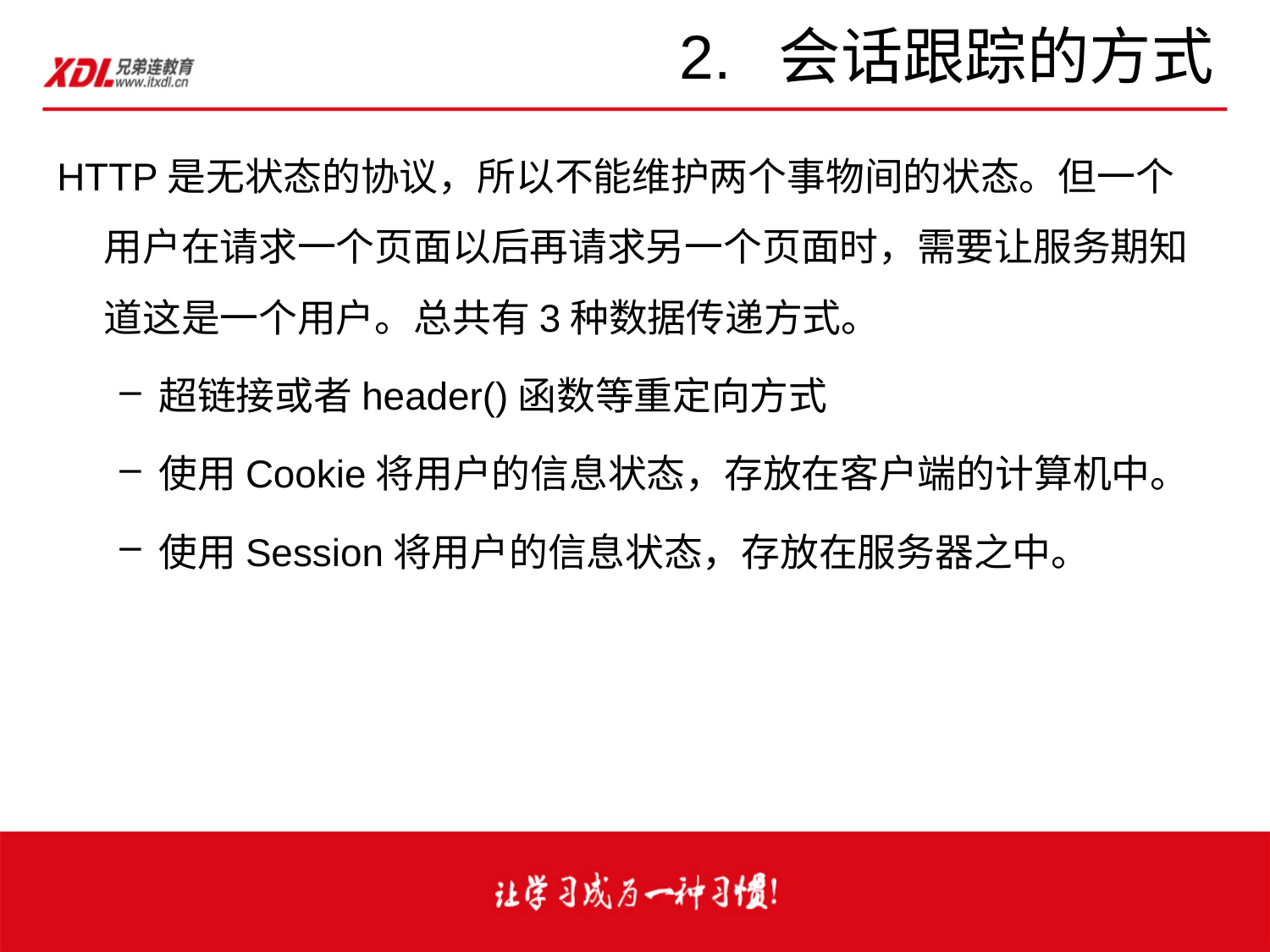

# 2.  会话跟踪的方式
HTTP是无状态的协议，所以不能维护两个事物间的状态。但一个用户在请求一个页面以后再请求另一个页面时，需要让服务期知道这是一个用户。总共有3种数据传递方式。
超链接或者header()函数等重定向方式
使用Cookie将用户的信息状态，存放在客户端的计算机中。
使用Session将用户的信息状态，存放在服务器之中。